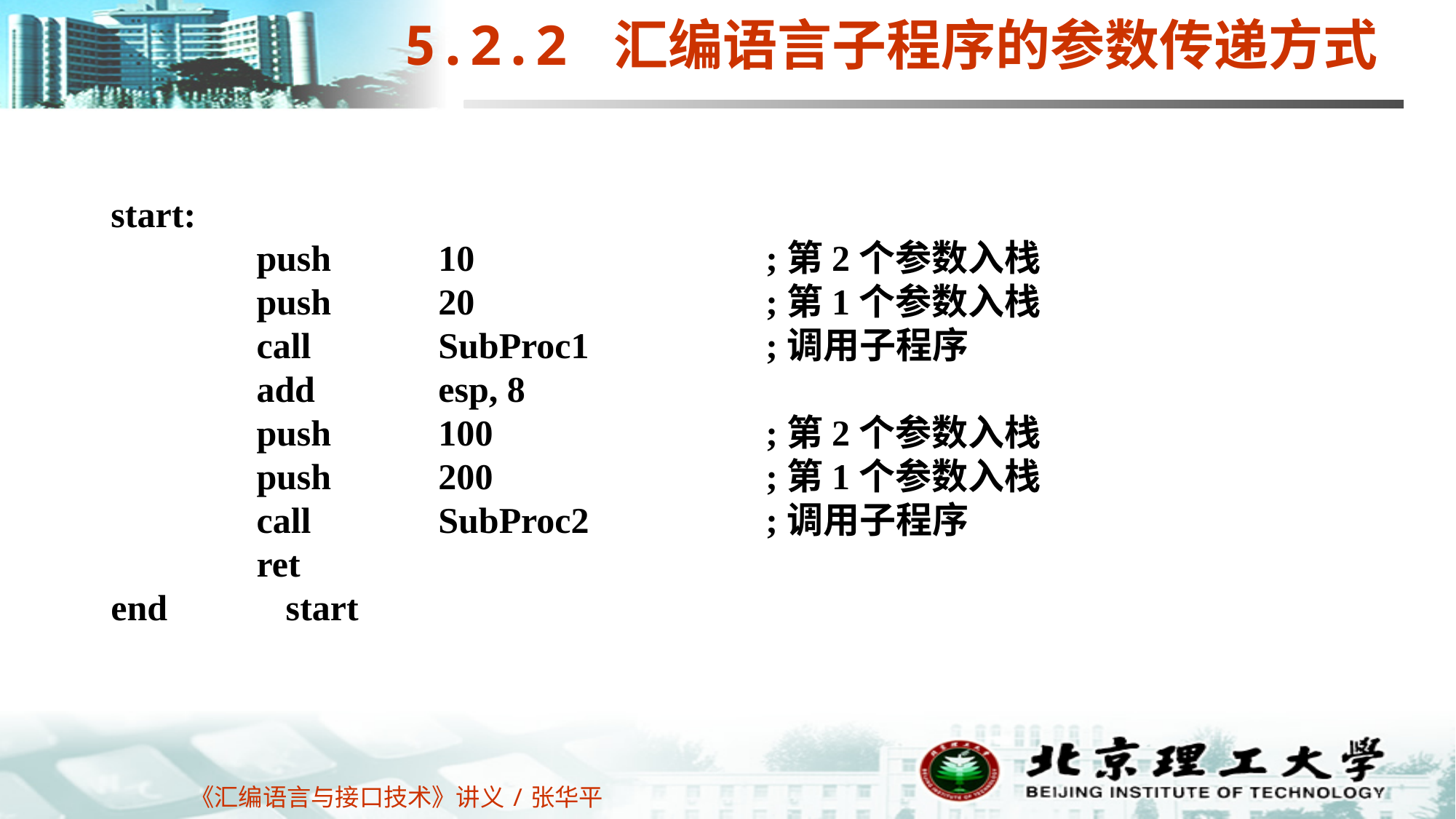

5.2.2 汇编语言子程序的参数传递方式
start:
                push    	10                      	;第2个参数入栈
                push    	20                      	;第1个参数入栈
                call    	SubProc1                	;调用子程序
                add     	esp, 8
                push    	100                     	;第2个参数入栈
                push    	200                     	;第1个参数入栈
                call    	SubProc2                	;调用子程序
                ret
end             start